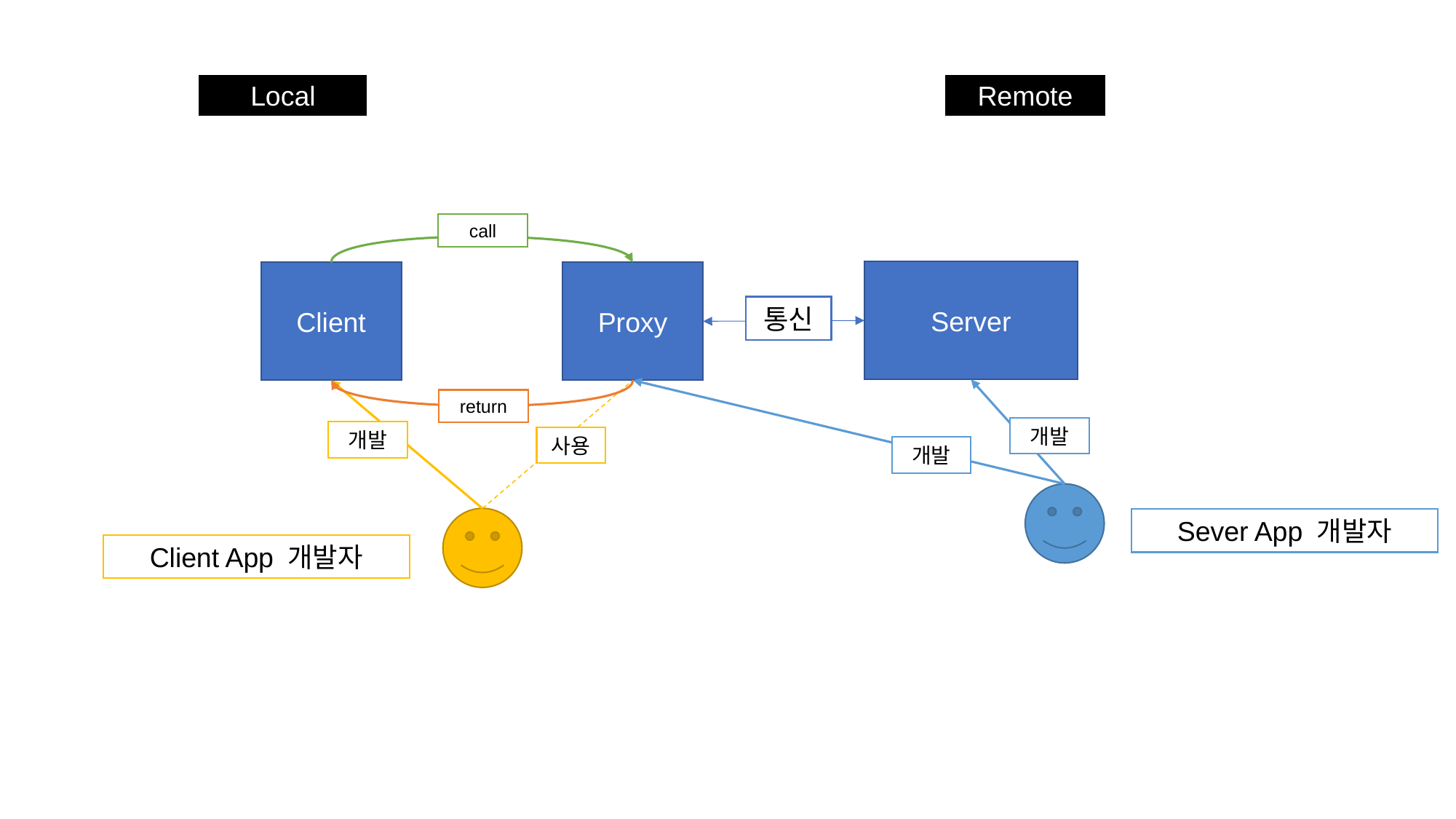

Local
Remote
call
Server
Client
Proxy
통신
return
개발
개발
사용
개발

Sever App 개발자
Client App 개발자